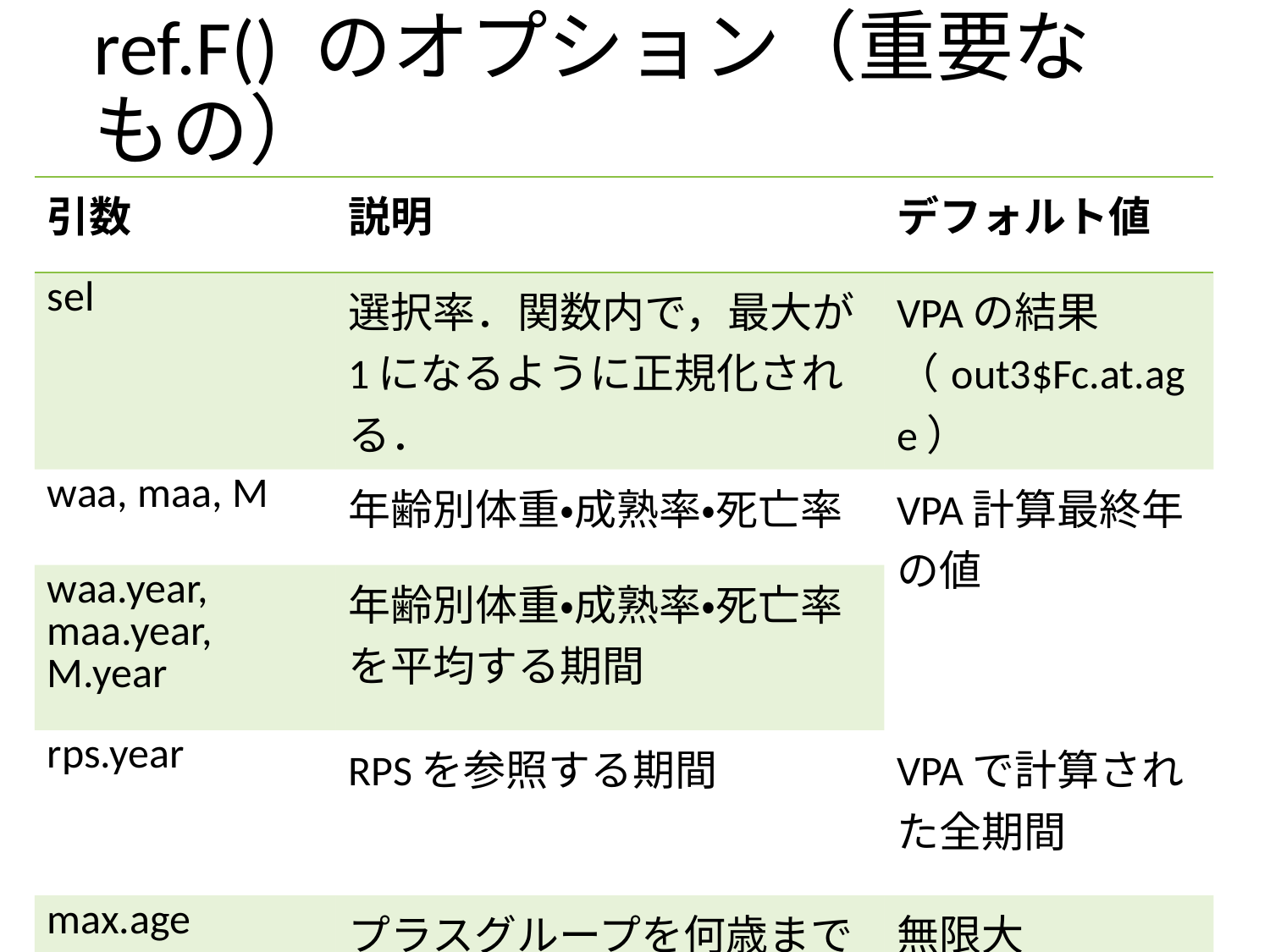

# ref.F() のオプション（重要なもの）
| 引数 | 説明 | デフォルト値 |
| --- | --- | --- |
| sel | 選択率．関数内で，最大が1になるように正規化される． | VPAの結果（out3$Fc.at.age） |
| waa, maa, M | 年齢別体重・成熟率・死亡率 | VPA計算最終年の値 |
| waa.year, maa.year, M.year | 年齢別体重・成熟率・死亡率を平均する期間 |  |
| rps.year | RPSを参照する期間 | VPAで計算された全期間 |
| max.age | プラスグループを何歳まで考慮するか | 無限大 |